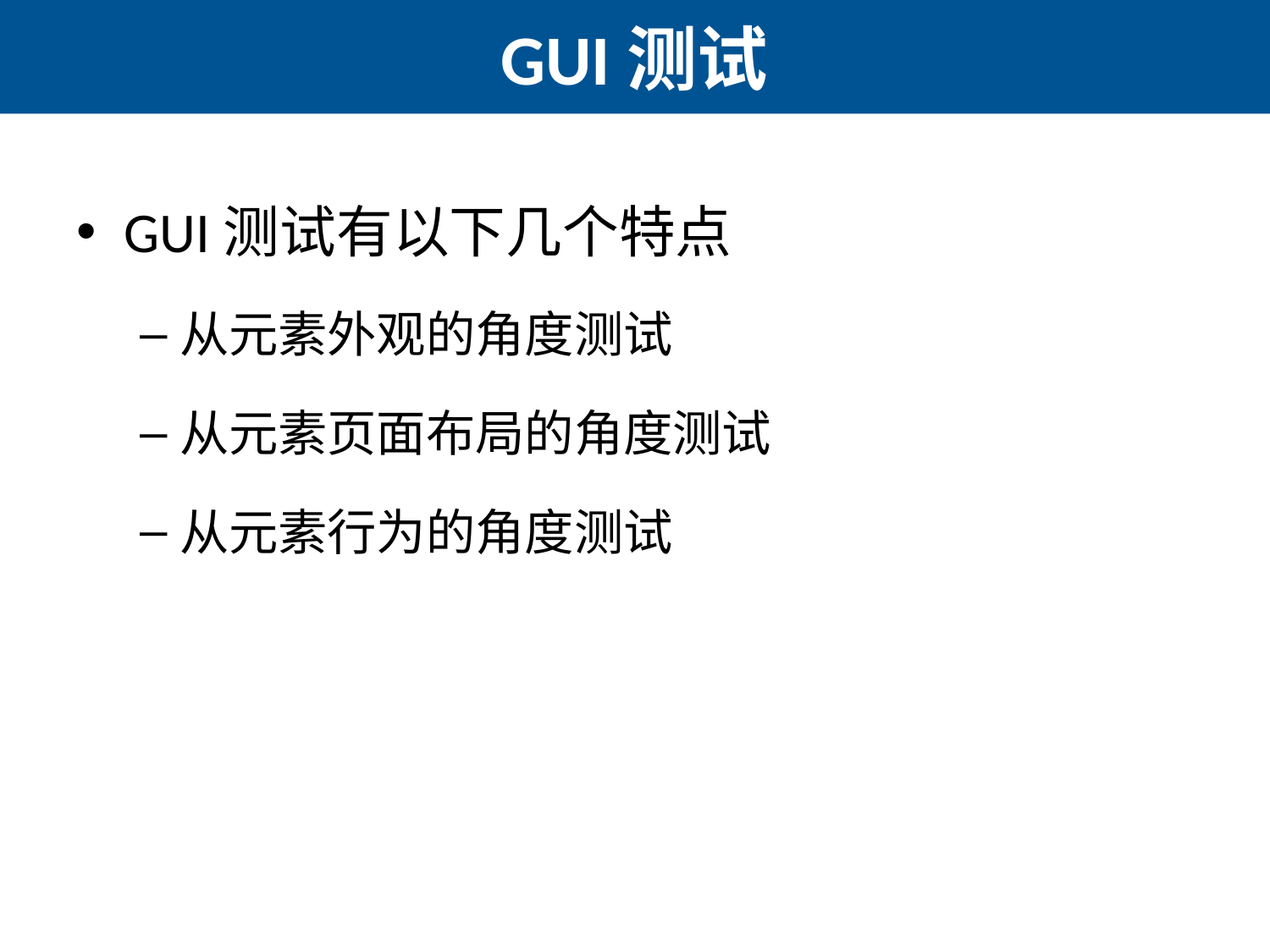

# GUI测试
GUI测试有以下几个特点
从元素外观的角度测试
从元素页面布局的角度测试
从元素行为的角度测试